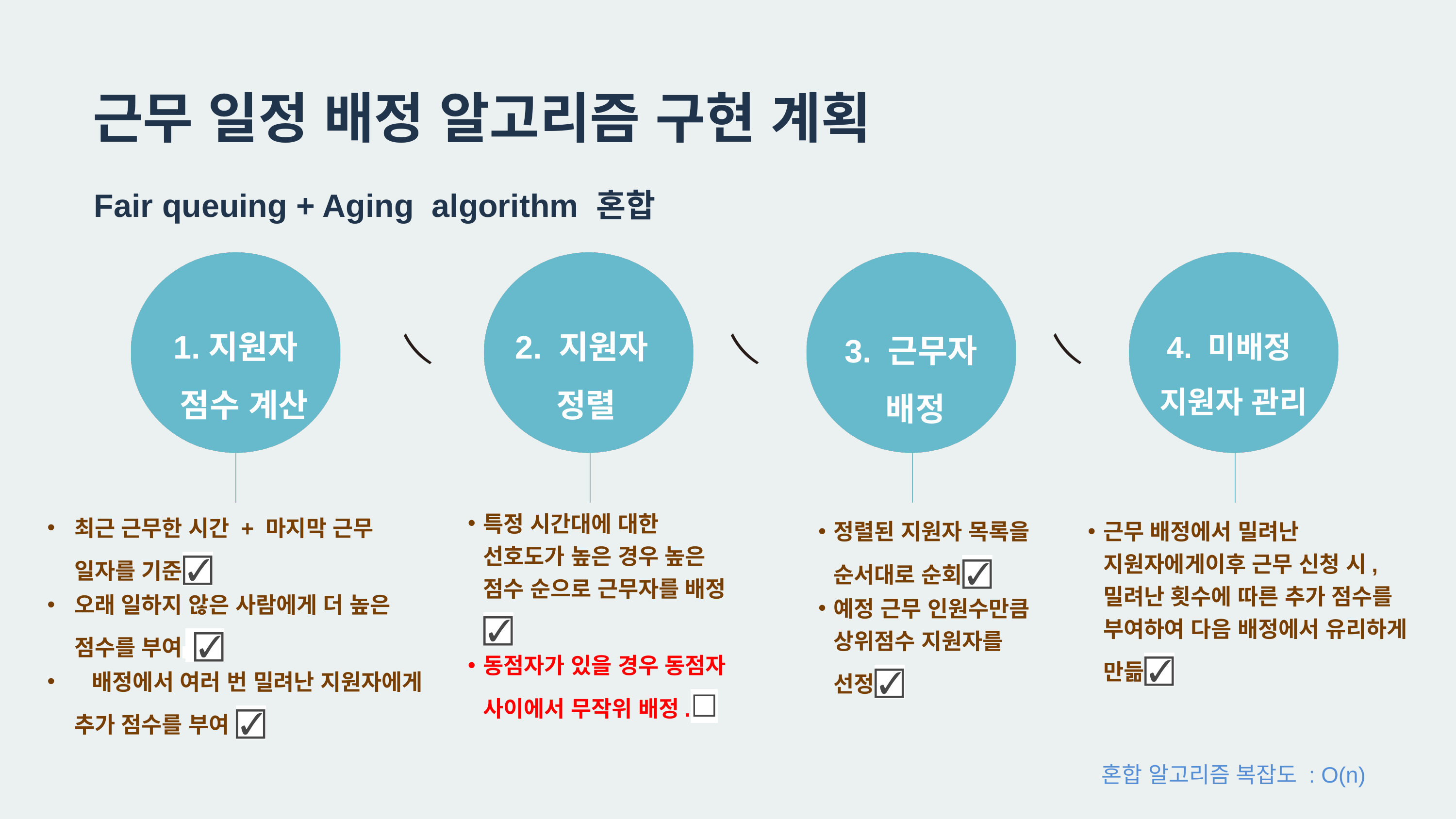

근무 일정 배정 알고리즘 구현 계획

Fair queuing + Aging  algorithm 혼합

1.지원자
 점수 계산
2. 지원자
정렬
4. 미배정
지원자 관리
3. 근무자
 배정

특정 시간대에 대한 선호도가 높은 경우 높은 점수 순으로 근무자를 배정☑
동점자가 있을 경우 동점자 사이에서 무작위 배정.☐
최근 근무한 시간 + 마지막 근무 일자를 기준☑
오래 일하지 않은 사람에게 더 높은 점수를 부여  ☑
  배정에서 여러 번 밀려난 지원자에게 추가 점수를 부여 ☑
근무 배정에서 밀려난 지원자에게이후 근무 신청 시, 밀려난 횟수에 따른 추가 점수를 부여하여 다음 배정에서 유리하게 만듦☑
정렬된 지원자 목록을 순서대로 순회☑
예정 근무 인원수만큼 상위점수 지원자를 선정☑

혼합 알고리즘 복잡도 : O(n)